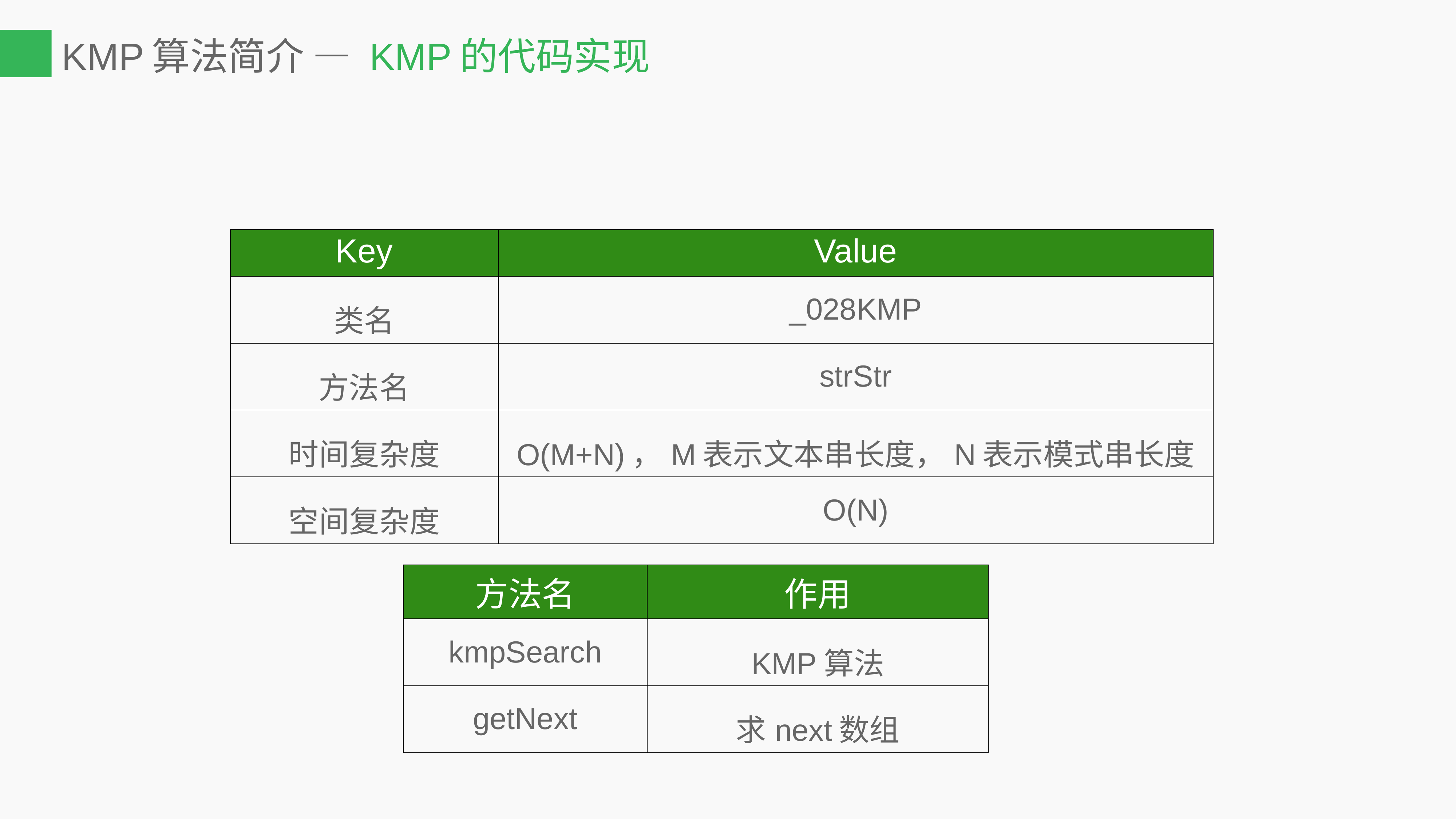

# KMP算法简介 — KMP的代码实现

| Key | Value |
| --- | --- |
| 类名 | \_028KMP |
| 方法名 | strStr |
| 时间复杂度 | O(M+N)，M表示文本串长度，N表示模式串长度 |
| 空间复杂度 | O(N) |
| 方法名 | 作用 |
| --- | --- |
| kmpSearch | KMP算法 |
| getNext | 求next数组 |